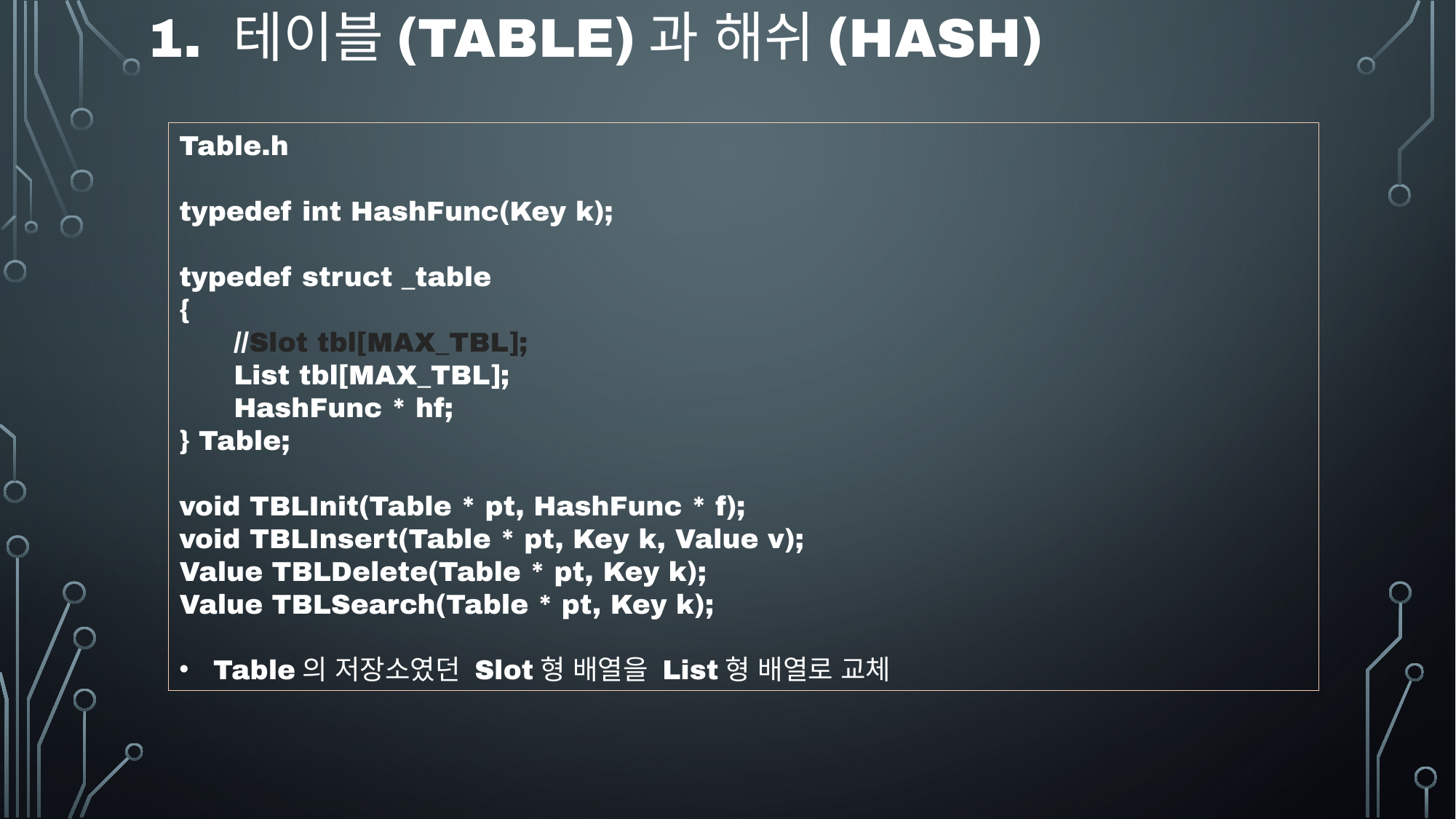

# 1. 테이블(Table)과 해쉬(Hash)
Table.h

typedef int HashFunc(Key k);

typedef struct _table
{
//Slot tbl[MAX_TBL];
List tbl[MAX_TBL];
HashFunc * hf;
} Table;

void TBLInit(Table * pt, HashFunc * f);
void TBLInsert(Table * pt, Key k, Value v);
Value TBLDelete(Table * pt, Key k);
Value TBLSearch(Table * pt, Key k);

Table의 저장소였던 Slot형 배열을 List형 배열로 교체